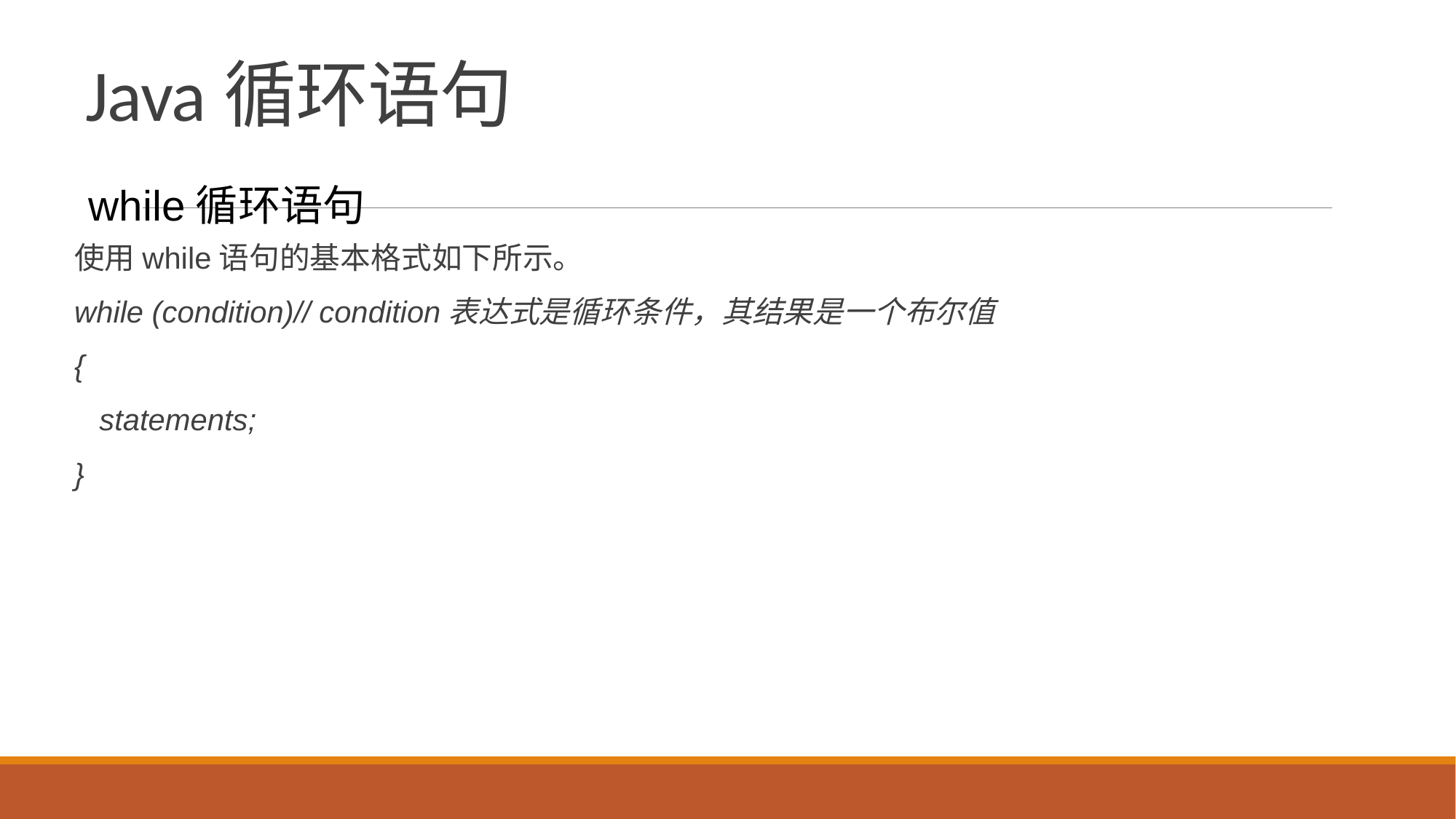

# Java循环语句
while循环语句
使用while语句的基本格式如下所示。
while (condition)// condition表达式是循环条件，其结果是一个布尔值
{
   statements;
}